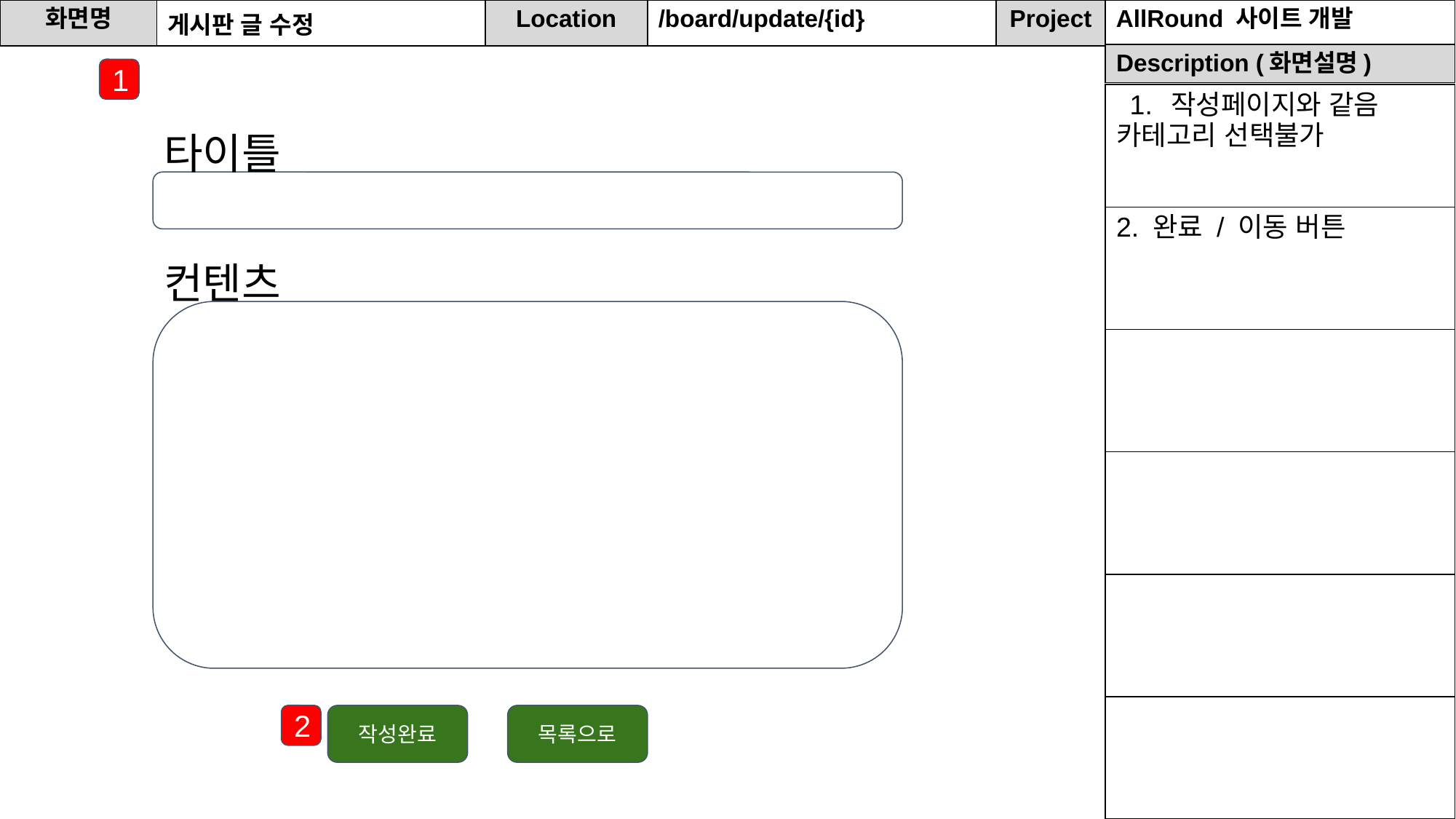

| 화면명 | 게시판 글 수정 | Location | /board/update/{id} | Project | AllRound 사이트 개발 |
| --- | --- | --- | --- | --- | --- |
| Description (화면설명) |
| --- |
1
| 작성페이지와 같음 카테고리 선택불가 |
| --- |
| 2. 완료 / 이동 버튼 |
|  |
|  |
|  |
|  |
타이틀

컨텐츠

2
작성완료
목록으로